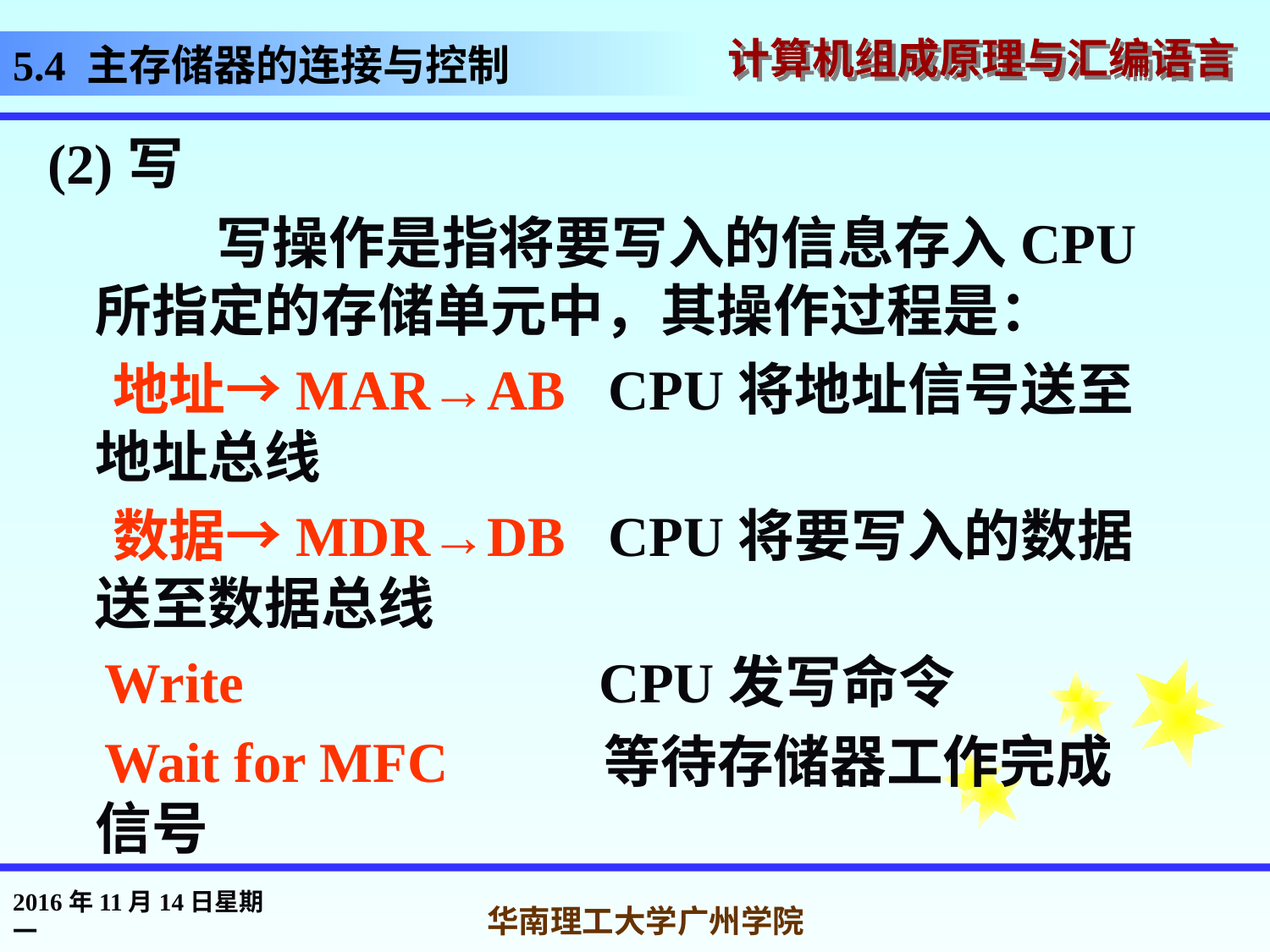

# 5.4 主存储器的连接与控制
(2)写
            写操作是指将要写入的信息存入CPU所指定的存储单元中，其操作过程是：
    地址→MAR→AB   CPU将地址信号送至地址总线
    数据→MDR→DB   CPU将要写入的数据送至数据总线
    Write                         CPU发写命令
    Wait for MFC          等待存储器工作完成信号
2016年11月14日星期一
华南理工大学广州学院